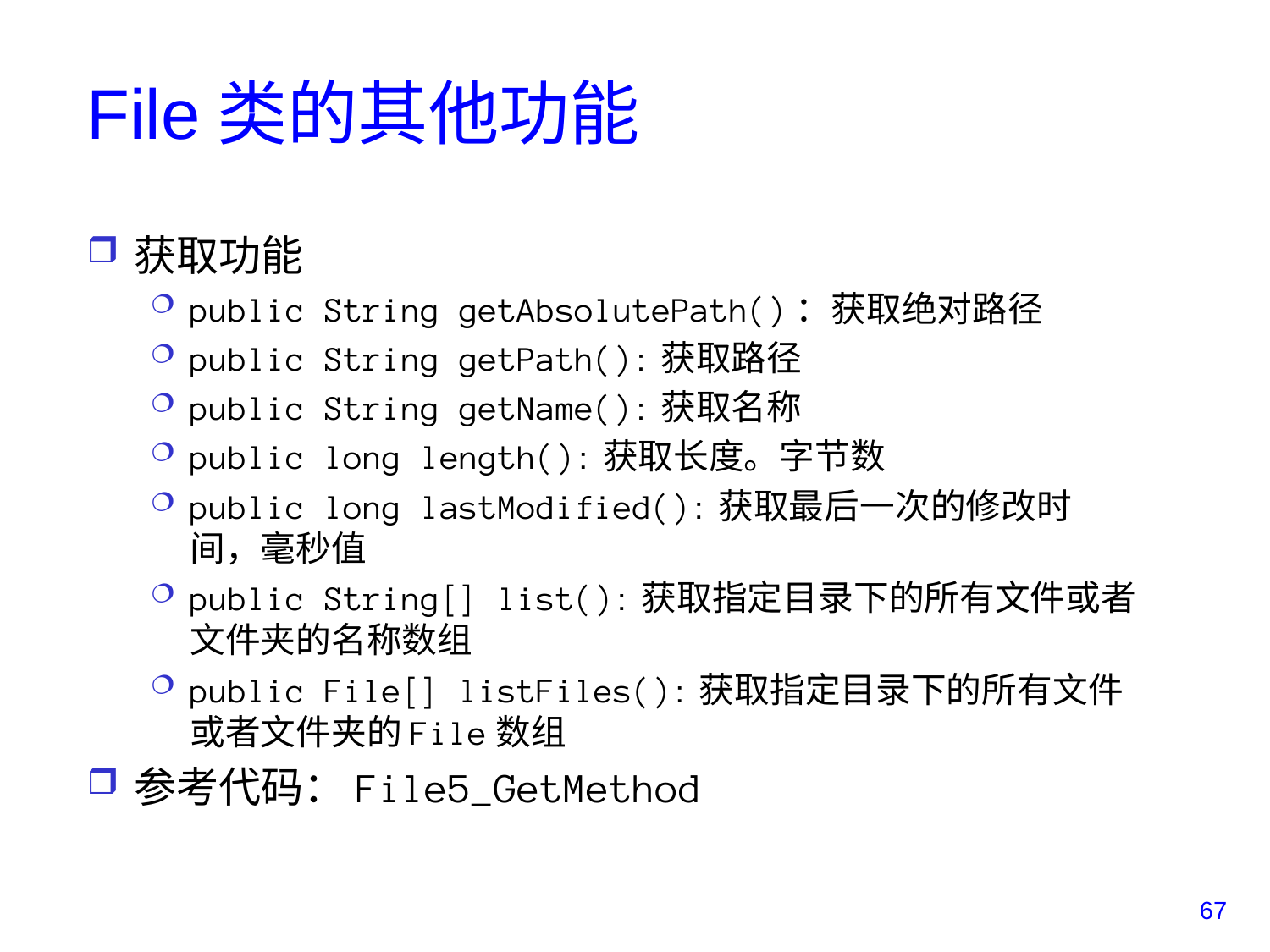

# File类的其他功能
获取功能
public String getAbsolutePath()：获取绝对路径
public String getPath():获取路径
public String getName():获取名称
public long length():获取长度。字节数
public long lastModified():获取最后一次的修改时间，毫秒值
public String[] list():获取指定目录下的所有文件或者文件夹的名称数组
public File[] listFiles():获取指定目录下的所有文件或者文件夹的File数组
参考代码：File5_GetMethod
67